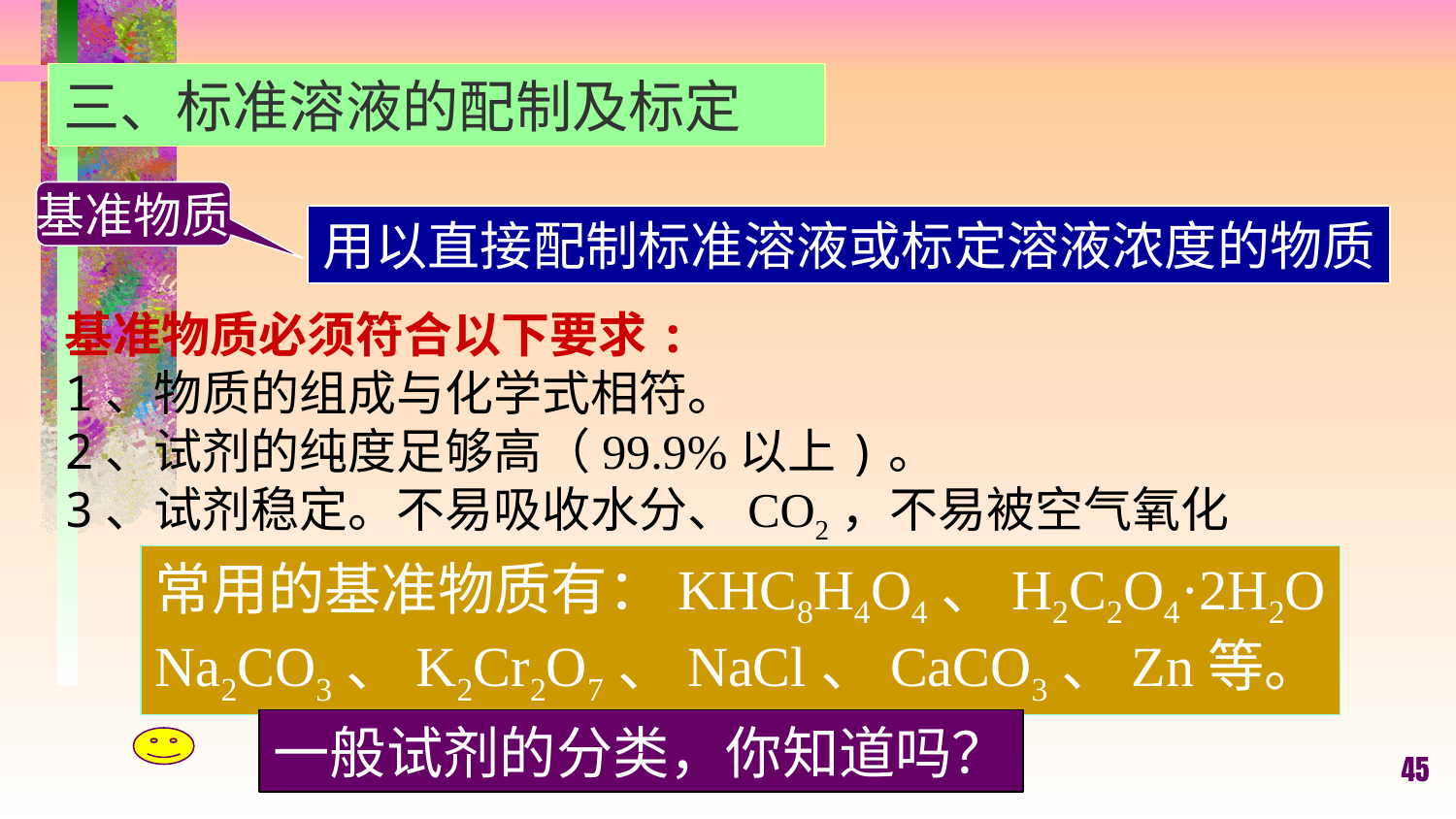

三、标准溶液的配制及标定
基准物质
用以直接配制标准溶液或标定溶液浓度的物质
基准物质必须符合以下要求:
1、物质的组成与化学式相符。
2、试剂的纯度足够高（99.9%以上)。
3、试剂稳定。不易吸收水分、CO2，不易被空气氧化
常用的基准物质有：KHC8H4O4、H2C2O4·2H2O
Na2CO3、K2Cr2O7、NaCl、CaCO3、Zn等。
一般试剂的分类，你知道吗？

45